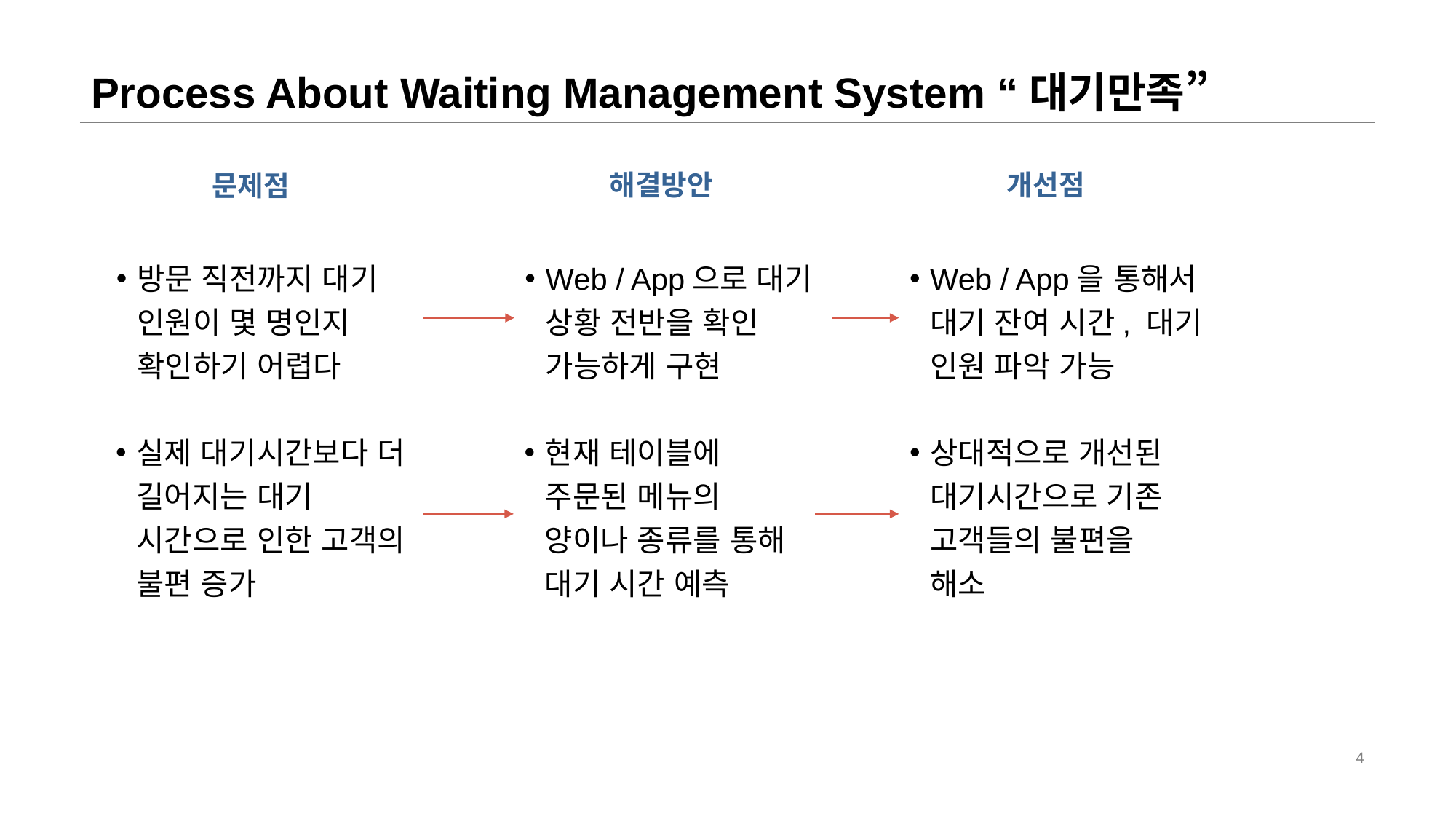

# Process About Waiting Management System “대기만족”
해결방안
개선점
문제점
방문 직전까지 대기 인원이 몇 명인지 확인하기 어렵다
Web / App으로 대기 상황 전반을 확인 가능하게 구현
Web / App을 통해서 대기 잔여 시간, 대기 인원 파악 가능
실제 대기시간보다 더 길어지는 대기 시간으로 인한 고객의 불편 증가
현재 테이블에 주문된 메뉴의 양이나 종류를 통해 대기 시간 예측
상대적으로 개선된 대기시간으로 기존 고객들의 불편을 해소
4